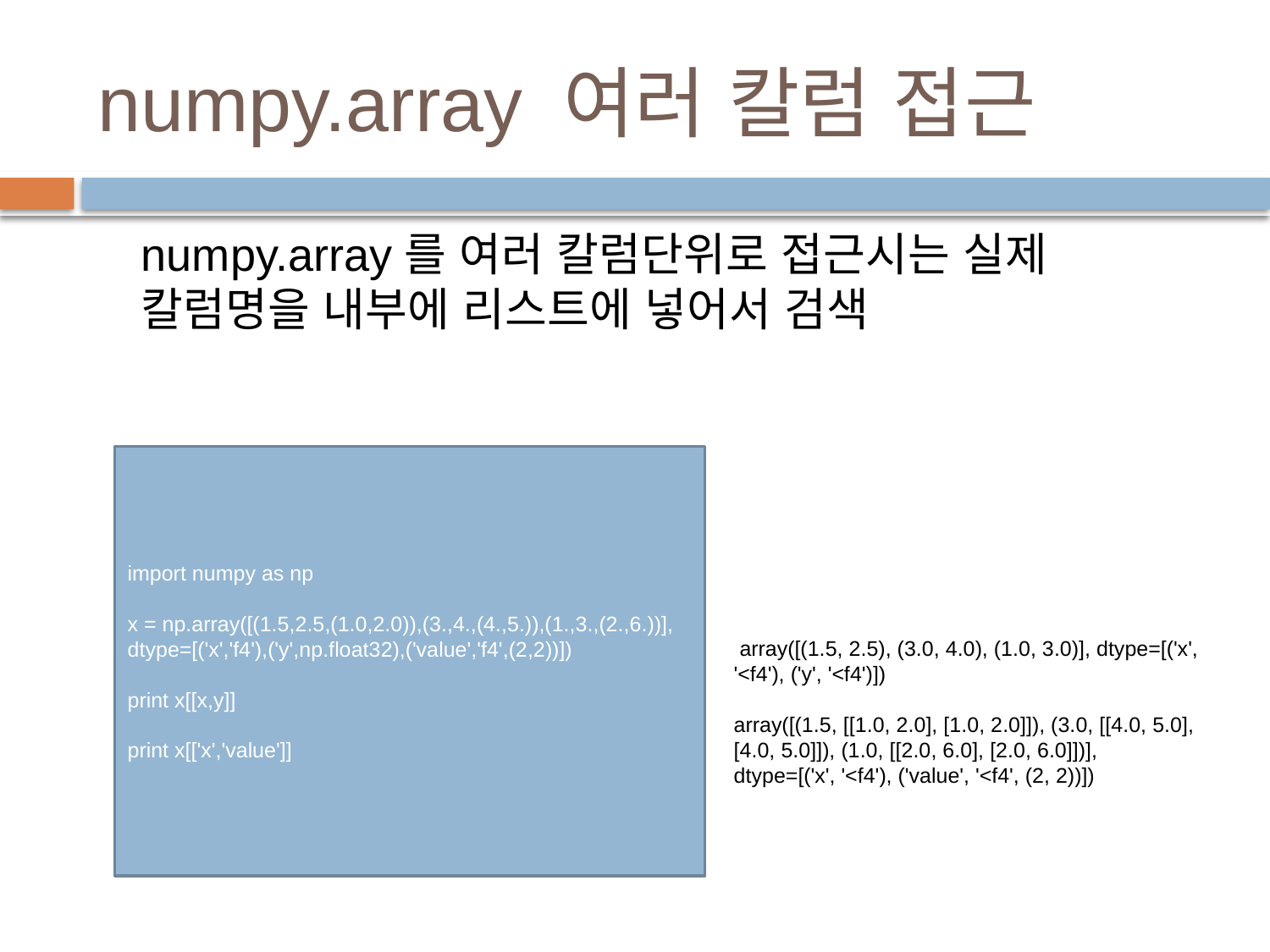

# numpy.array 여러 칼럼 접근
numpy.array를 여러 칼럼단위로 접근시는 실제 칼럼명을 내부에 리스트에 넣어서 검색
import numpy as np

x = np.array([(1.5,2.5,(1.0,2.0)),(3.,4.,(4.,5.)),(1.,3.,(2.,6.))], dtype=[('x','f4'),('y',np.float32),('value','f4',(2,2))])

print x[[x,y]]

print x[['x','value']]
 array([(1.5, 2.5), (3.0, 4.0), (1.0, 3.0)], dtype=[('x', '<f4'), ('y', '<f4')])

array([(1.5, [[1.0, 2.0], [1.0, 2.0]]), (3.0, [[4.0, 5.0], [4.0, 5.0]]), (1.0, [[2.0, 6.0], [2.0, 6.0]])], dtype=[('x', '<f4'), ('value', '<f4', (2, 2))])